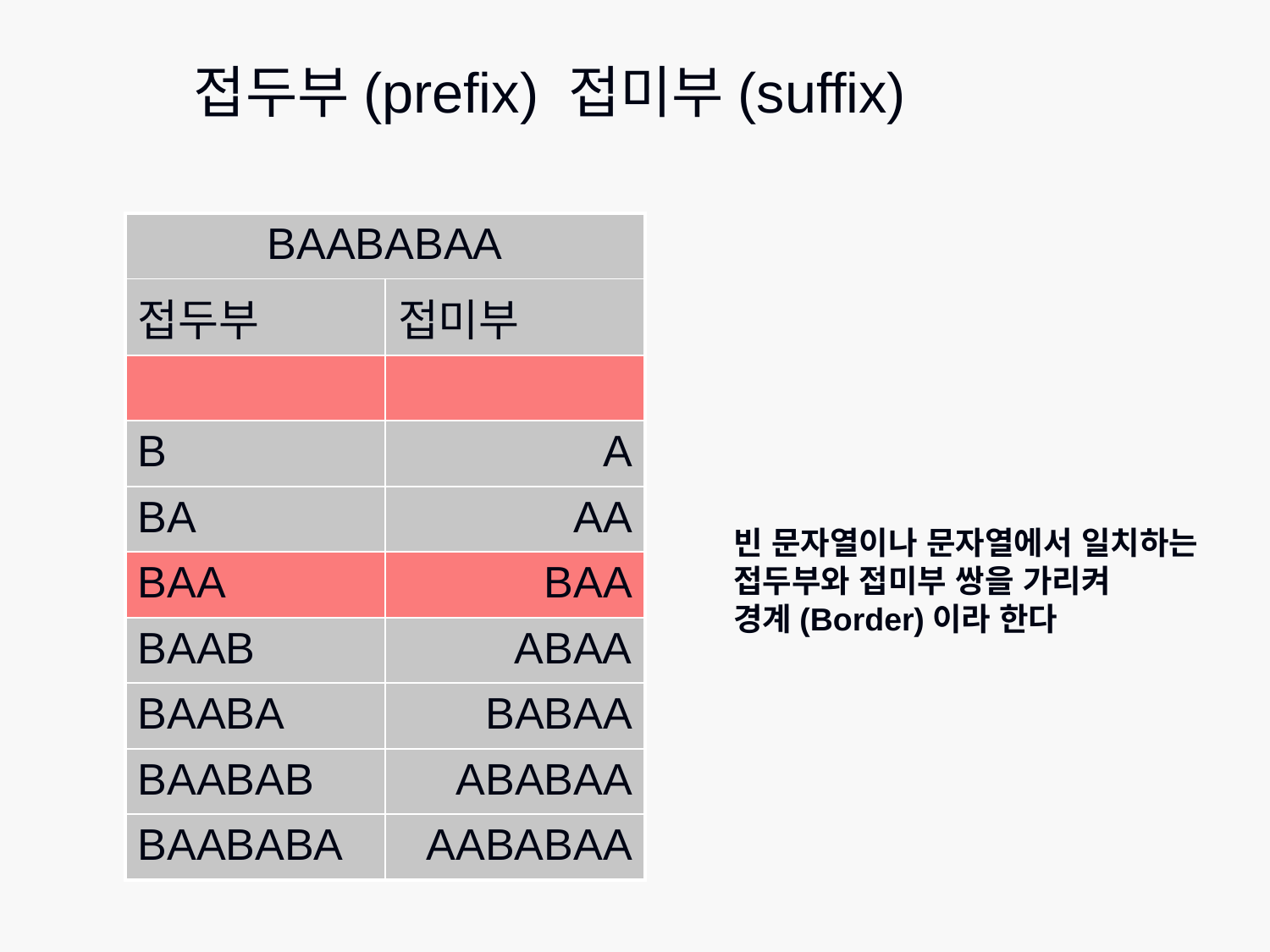

# 접두부(prefix) 접미부(suffix)
| BAABABAA |  |
| --- | --- |
| 접두부 | 접미부 |
|  |  |
| B | A |
| BA | AA |
| BAA | BAA |
| BAAB | ABAA |
| BAABA | BABAA |
| BAABAB | ABABAA |
| BAABABA | AABABAA |
빈 문자열이나 문자열에서 일치하는
접두부와 접미부 쌍을 가리켜
경계(Border)이라 한다